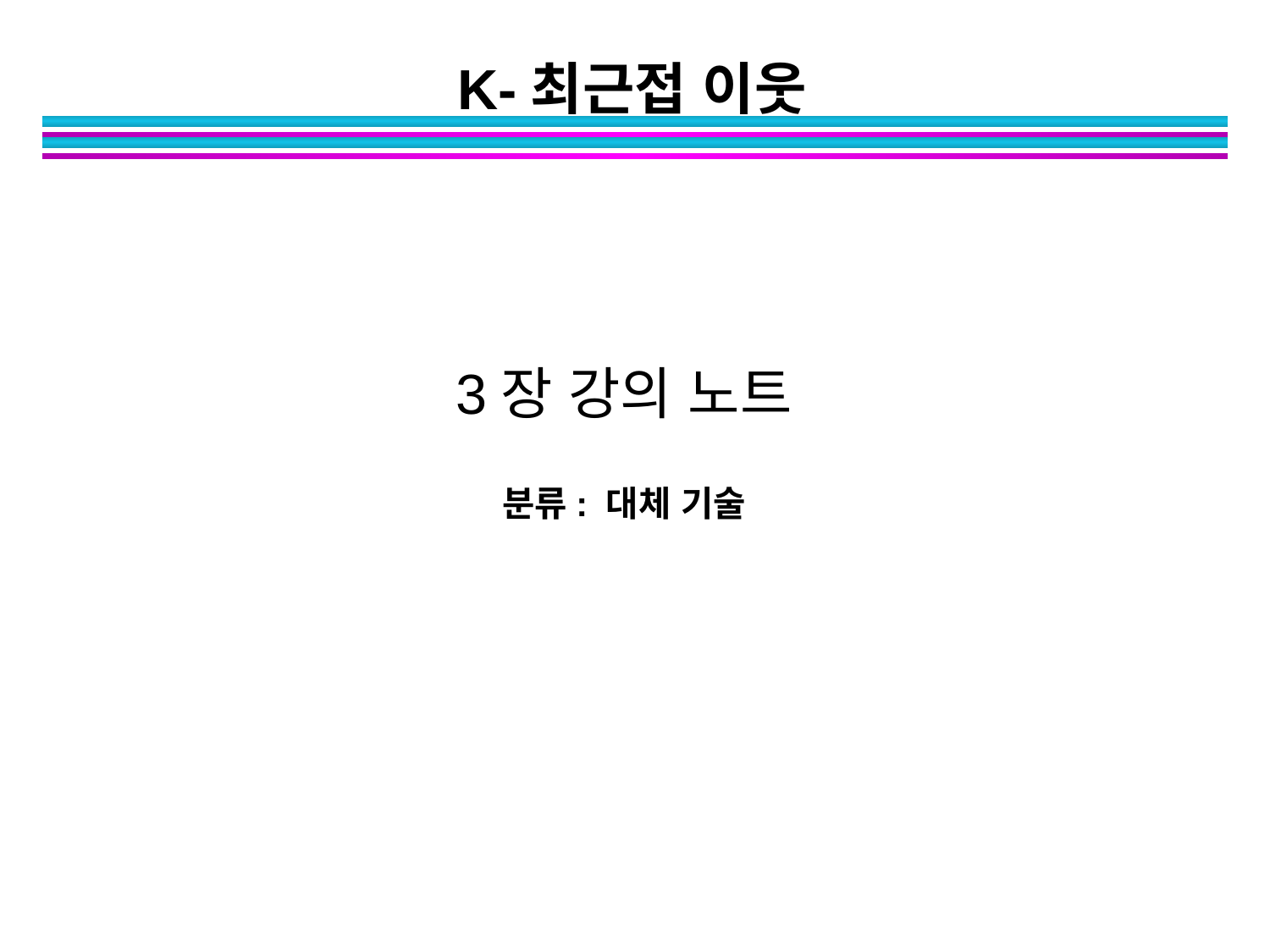

# K-최근접 이웃

3장 강의 노트

분류: 대체 기술